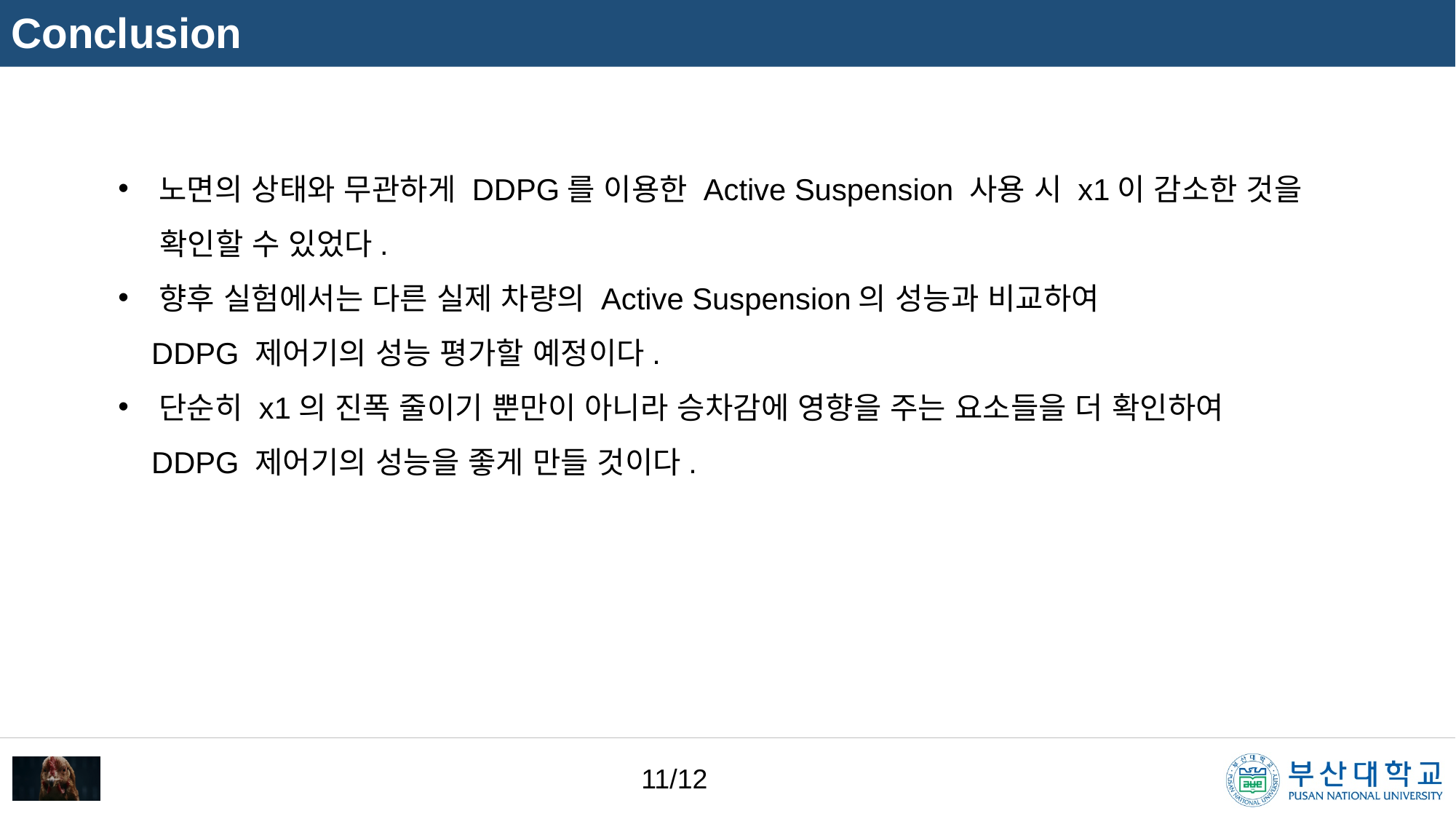

Conclusion
노면의 상태와 무관하게 DDPG를 이용한 Active Suspension 사용 시 x1이 감소한 것을
    확인할 수 있었다.
향후 실험에서는 다른 실제 차량의 Active Suspension의 성능과 비교하여
    DDPG 제어기의 성능 평가할 예정이다.
단순히 x1의 진폭 줄이기 뿐만이 아니라 승차감에 영향을 주는 요소들을 더 확인하여
    DDPG 제어기의 성능을 좋게 만들 것이다.